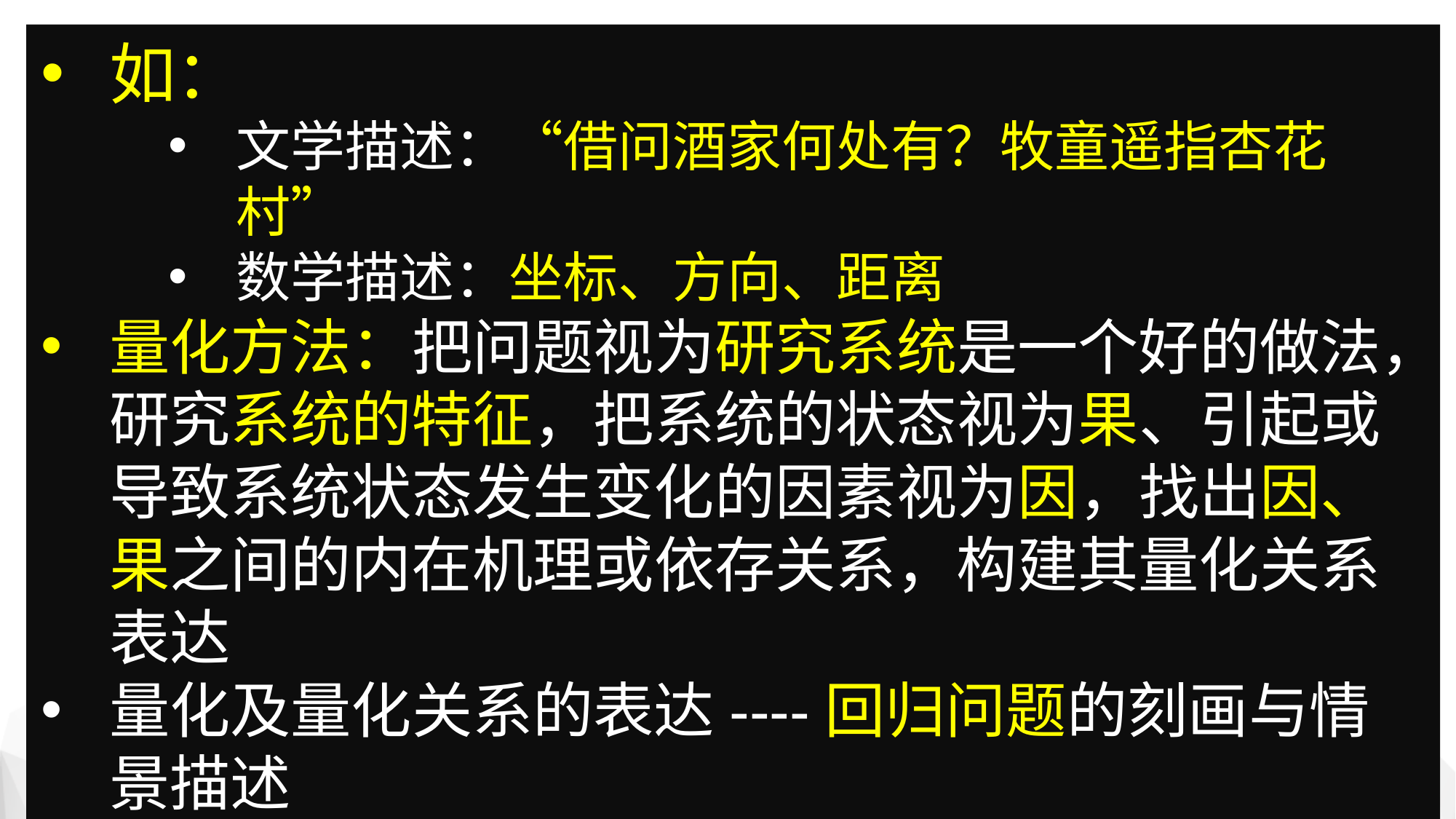

如：
文学描述：“借问酒家何处有？牧童遥指杏花村”
数学描述：坐标、方向、距离
量化方法：把问题视为研究系统是一个好的做法，研究系统的特征，把系统的状态视为果、引起或导致系统状态发生变化的因素视为因，找出因、果之间的内在机理或依存关系，构建其量化关系表达
量化及量化关系的表达----回归问题的刻画与情景描述